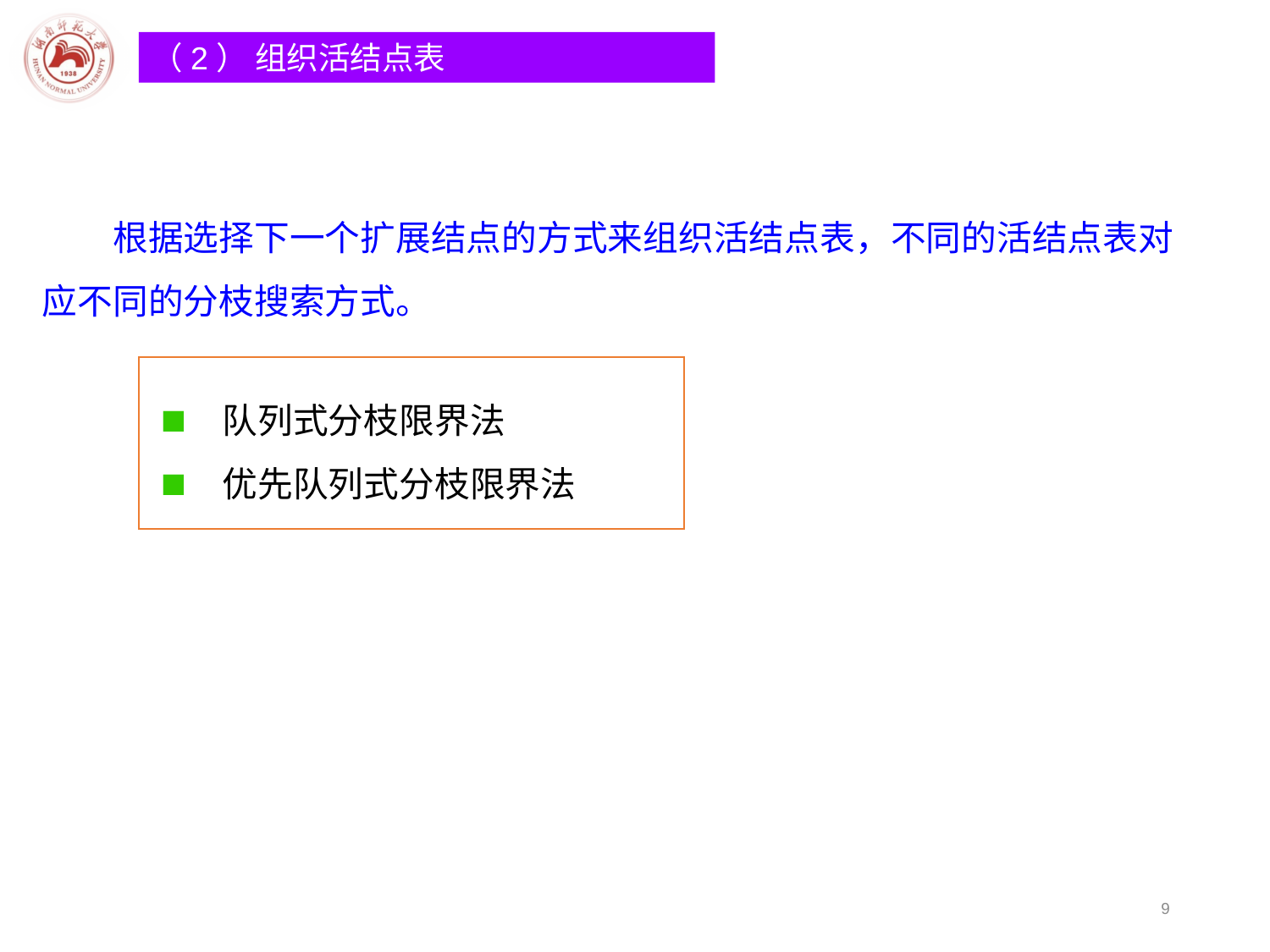

（2） 组织活结点表
　　根据选择下一个扩展结点的方式来组织活结点表，不同的活结点表对应不同的分枝搜索方式。
队列式分枝限界法
优先队列式分枝限界法
9